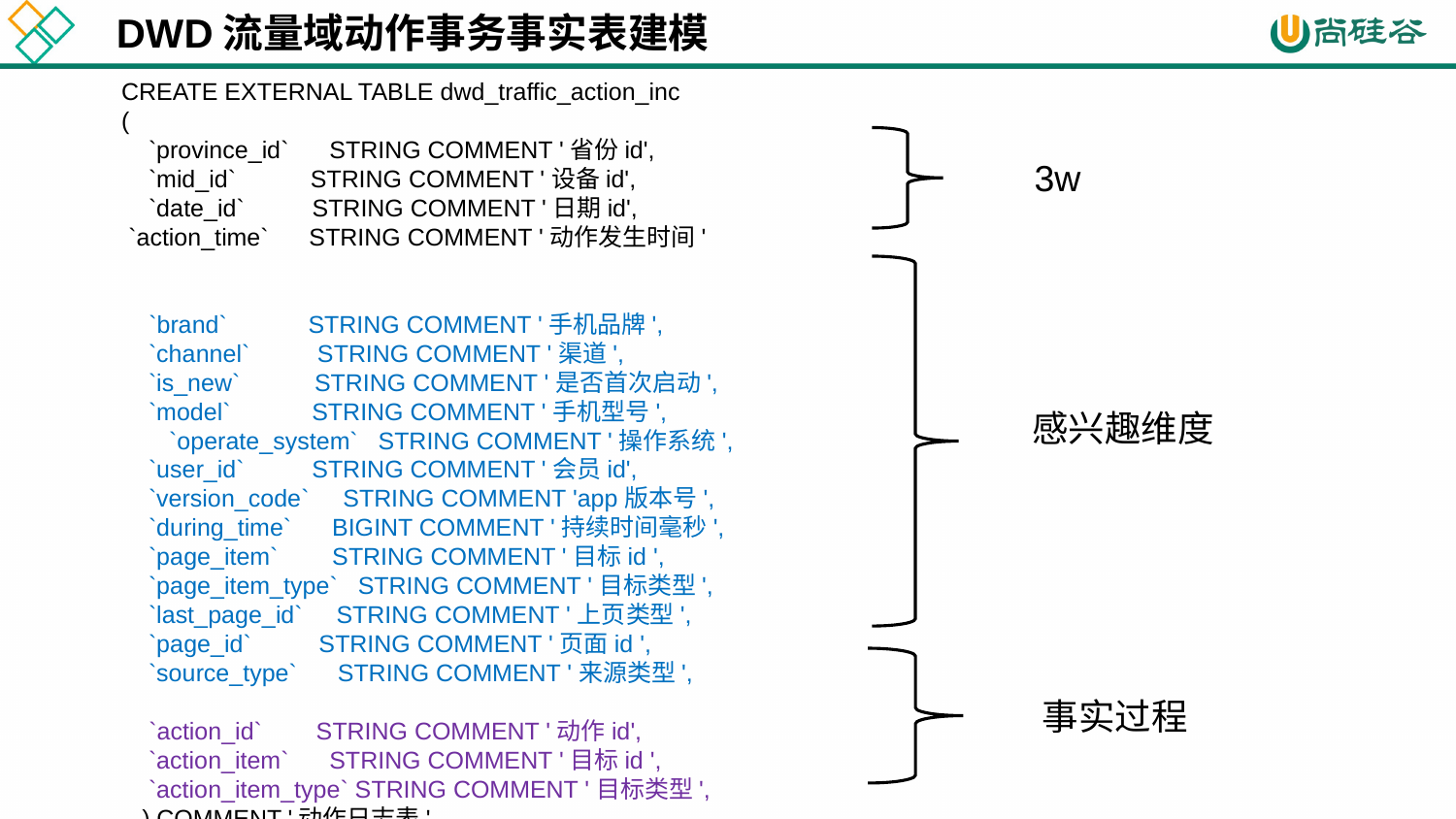

DWD流量域动作事务事实表建模
CREATE EXTERNAL TABLE dwd_traffic_action_inc
(
    `province_id`      STRING COMMENT '省份id',
    `mid_id`           STRING COMMENT '设备id',
    `date_id`          STRING COMMENT '日期id',
 `action_time`      STRING COMMENT '动作发生时间'

    `brand`            STRING COMMENT '手机品牌',
    `channel`          STRING COMMENT '渠道',
    `is_new`           STRING COMMENT '是否首次启动',
    `model`            STRING COMMENT '手机型号',
       `operate_system`   STRING COMMENT '操作系统',
    `user_id`          STRING COMMENT '会员id',
    `version_code`     STRING COMMENT 'app版本号',
    `during_time`      BIGINT COMMENT '持续时间毫秒',
    `page_item`        STRING COMMENT '目标id ',
    `page_item_type`   STRING COMMENT '目标类型',
    `last_page_id`     STRING COMMENT '上页类型',
    `page_id`          STRING COMMENT '页面id ',
    `source_type`      STRING COMMENT '来源类型',

    `action_id`        STRING COMMENT '动作id',
    `action_item`      STRING COMMENT '目标id ',
    `action_item_type` STRING COMMENT '目标类型',
   ) COMMENT '动作日志表'

3w

感兴趣维度

事实过程